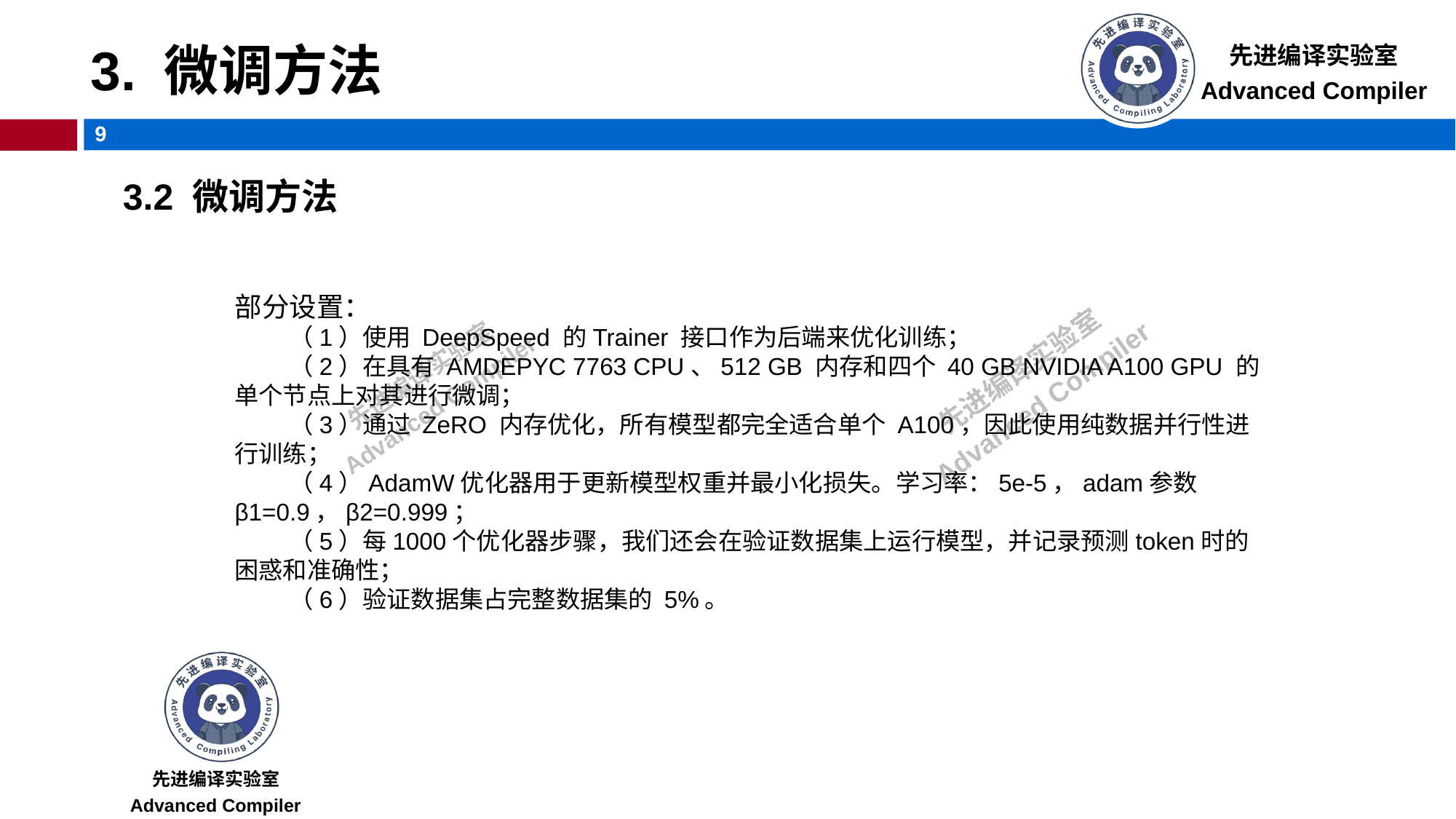

# 3. 微调方法
3.2 微调方法

部分设置：
（1）使用 DeepSpeed 的Trainer 接口作为后端来优化训练；
（2）在具有 AMDEPYC 7763 CPU、512 GB 内存和四个 40 GB NVIDIA A100 GPU 的单个节点上对其进行微调；
（3）通过 ZeRO 内存优化，所有模型都完全适合单个 A100，因此使用纯数据并行性进行训练；
（4）AdamW优化器用于更新模型权重并最小化损失。学习率：5e-5，adam参数β1=0.9，β2=0.999；
（5）每1000个优化器步骤，我们还会在验证数据集上运行模型，并记录预测token时的困惑和准确性；
（6）验证数据集占完整数据集的 5%。